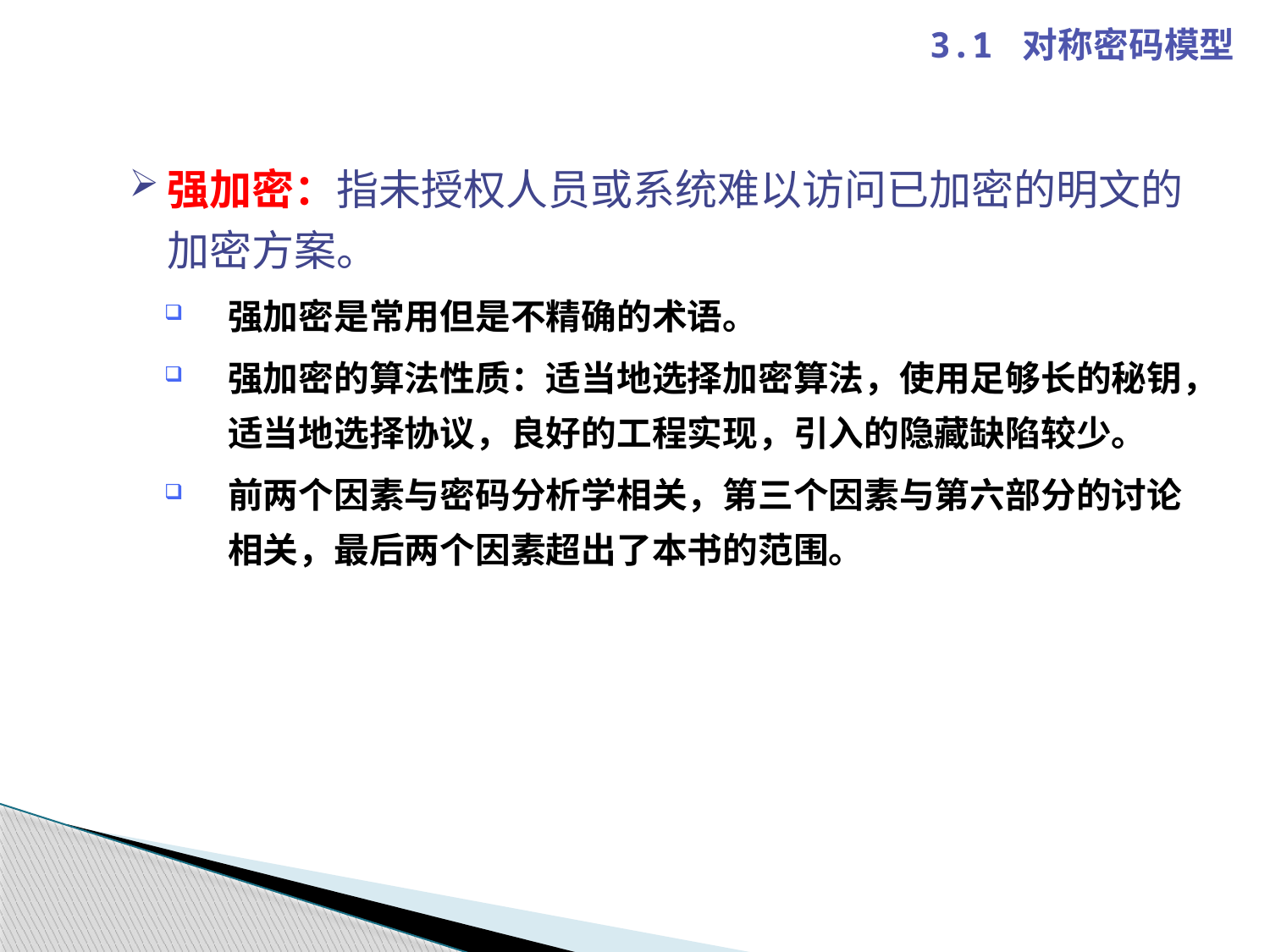

3.1 对称密码模型
强加密：指未授权人员或系统难以访问已加密的明文的加密方案。
强加密是常用但是不精确的术语。
强加密的算法性质：适当地选择加密算法，使用足够长的秘钥，适当地选择协议，良好的工程实现，引入的隐藏缺陷较少。
前两个因素与密码分析学相关，第三个因素与第六部分的讨论相关，最后两个因素超出了本书的范围。